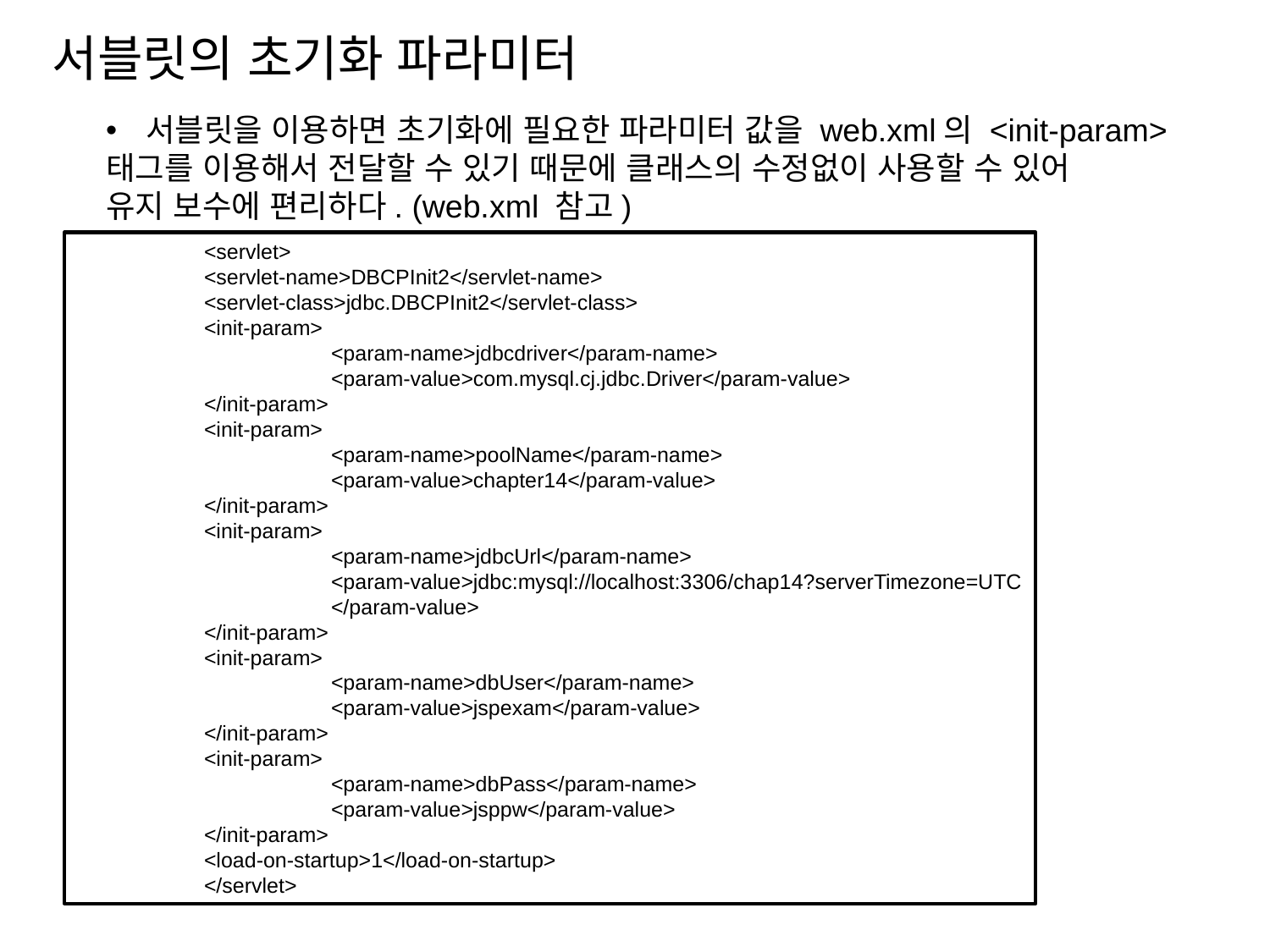

# 서블릿의 초기화 파라미터
서블릿을 이용하면 초기화에 필요한 파라미터 값을 web.xml의 <init-param>
태그를 이용해서 전달할 수 있기 때문에 클래스의 수정없이 사용할 수 있어
유지 보수에 편리하다. (web.xml 참고)
	<servlet>
	<servlet-name>DBCPInit2</servlet-name>
	<servlet-class>jdbc.DBCPInit2</servlet-class>
	<init-param>
		<param-name>jdbcdriver</param-name>
		<param-value>com.mysql.cj.jdbc.Driver</param-value>
	</init-param>
	<init-param>
		<param-name>poolName</param-name>
		<param-value>chapter14</param-value>
	</init-param>
	<init-param>
		<param-name>jdbcUrl</param-name>
		<param-value>jdbc:mysql://localhost:3306/chap14?serverTimezone=UTC
		</param-value>
	</init-param>
	<init-param>
		<param-name>dbUser</param-name>
		<param-value>jspexam</param-value>
	</init-param>
	<init-param>
		<param-name>dbPass</param-name>
		<param-value>jsppw</param-value>
	</init-param>
	<load-on-startup>1</load-on-startup>
	</servlet>